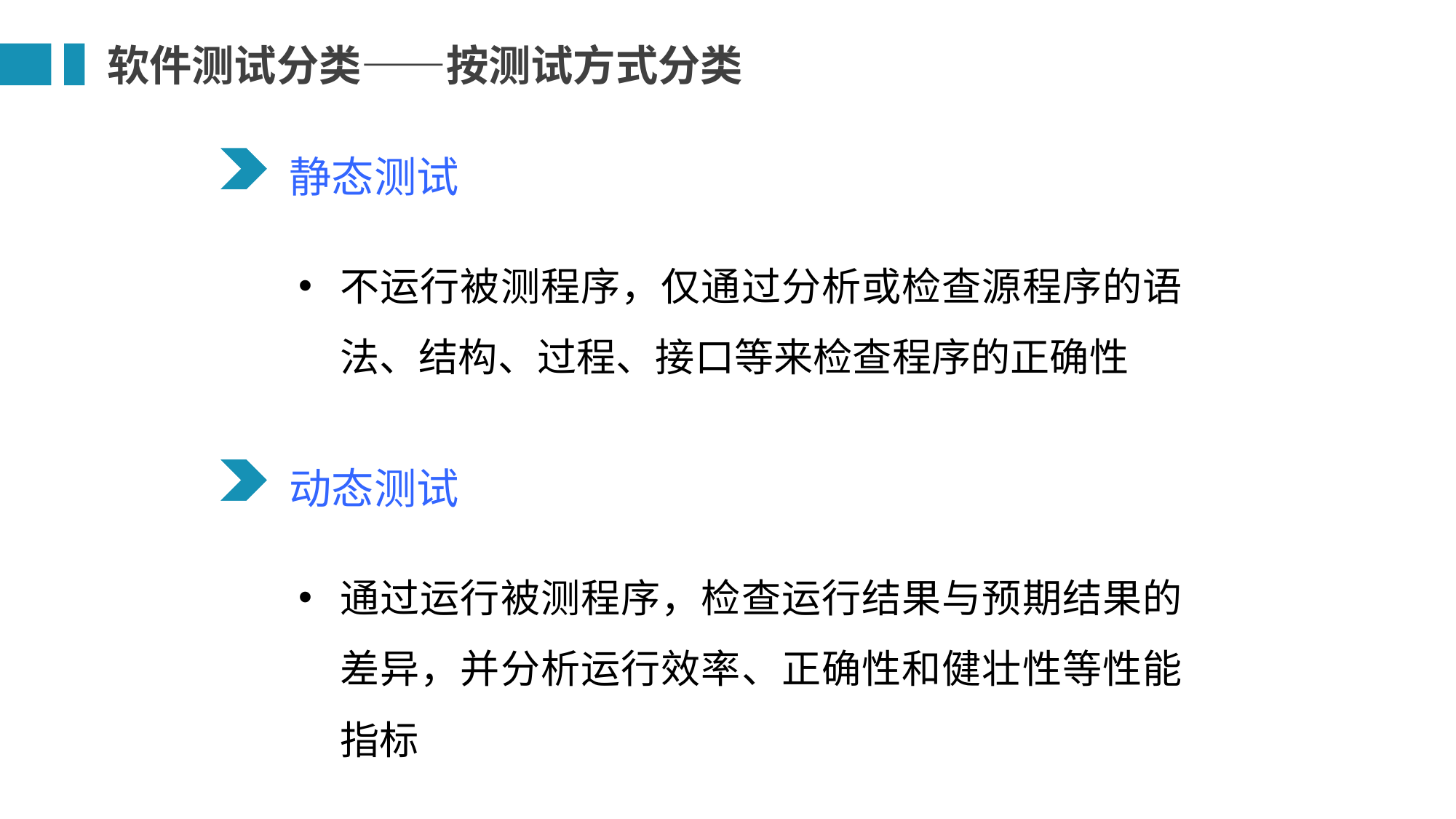

软件测试分类——按测试方式分类

静态测试

不运行被测程序，仅通过分析或检查源程序的语法、结构、过程、接口等来检查程序的正确性
动态测试

通过运行被测程序，检查运行结果与预期结果的差异，并分析运行效率、正确性和健壮性等性能指标
14